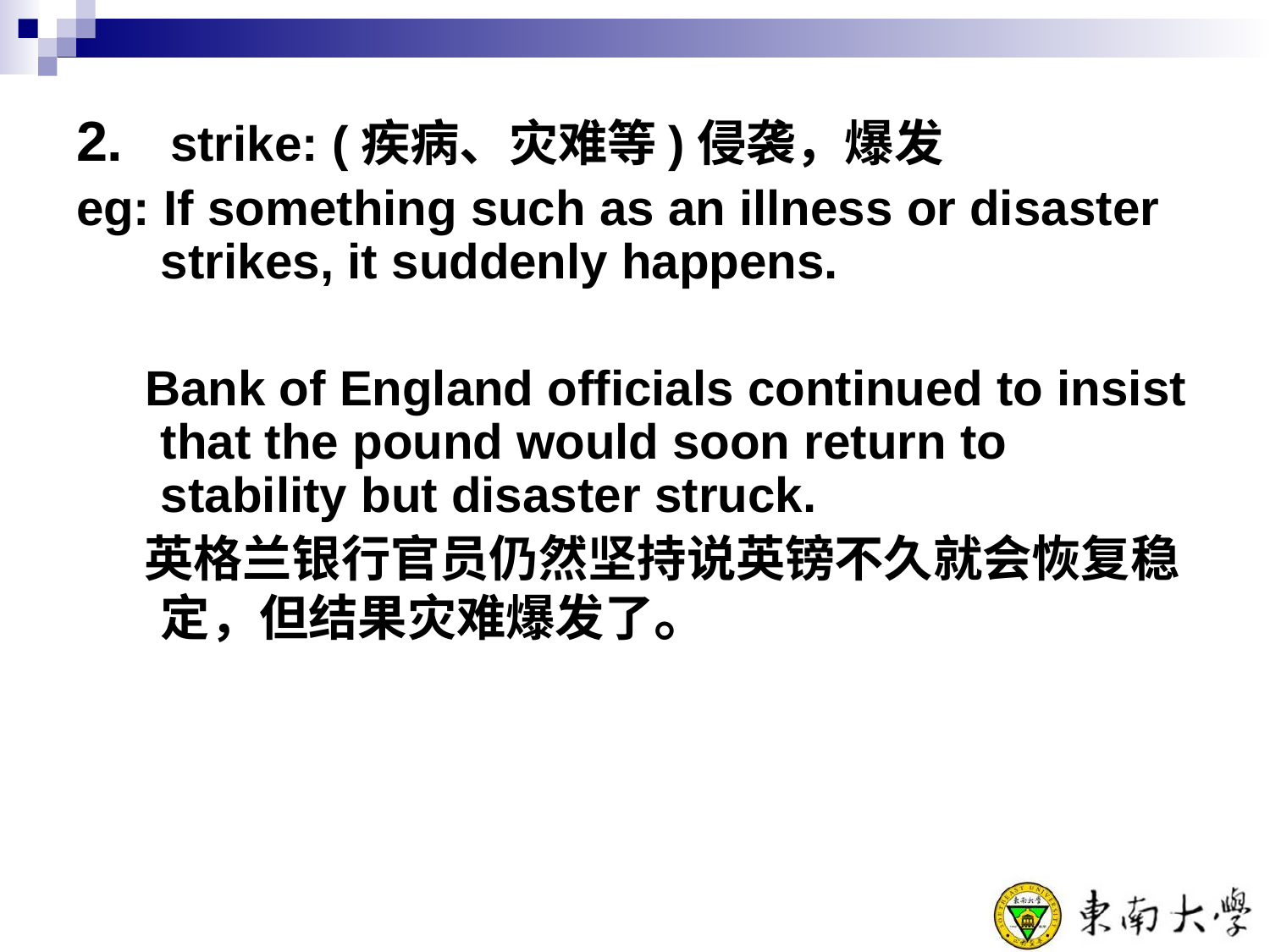

2.   strike: (疾病、灾难等)侵袭，爆发
eg: If something such as an illness or disaster strikes, it suddenly happens.

     Bank of England officials continued to insist that the pound would soon return to stability but disaster struck.
     英格兰银行官员仍然坚持说英镑不久就会恢复稳定，但结果灾难爆发了。